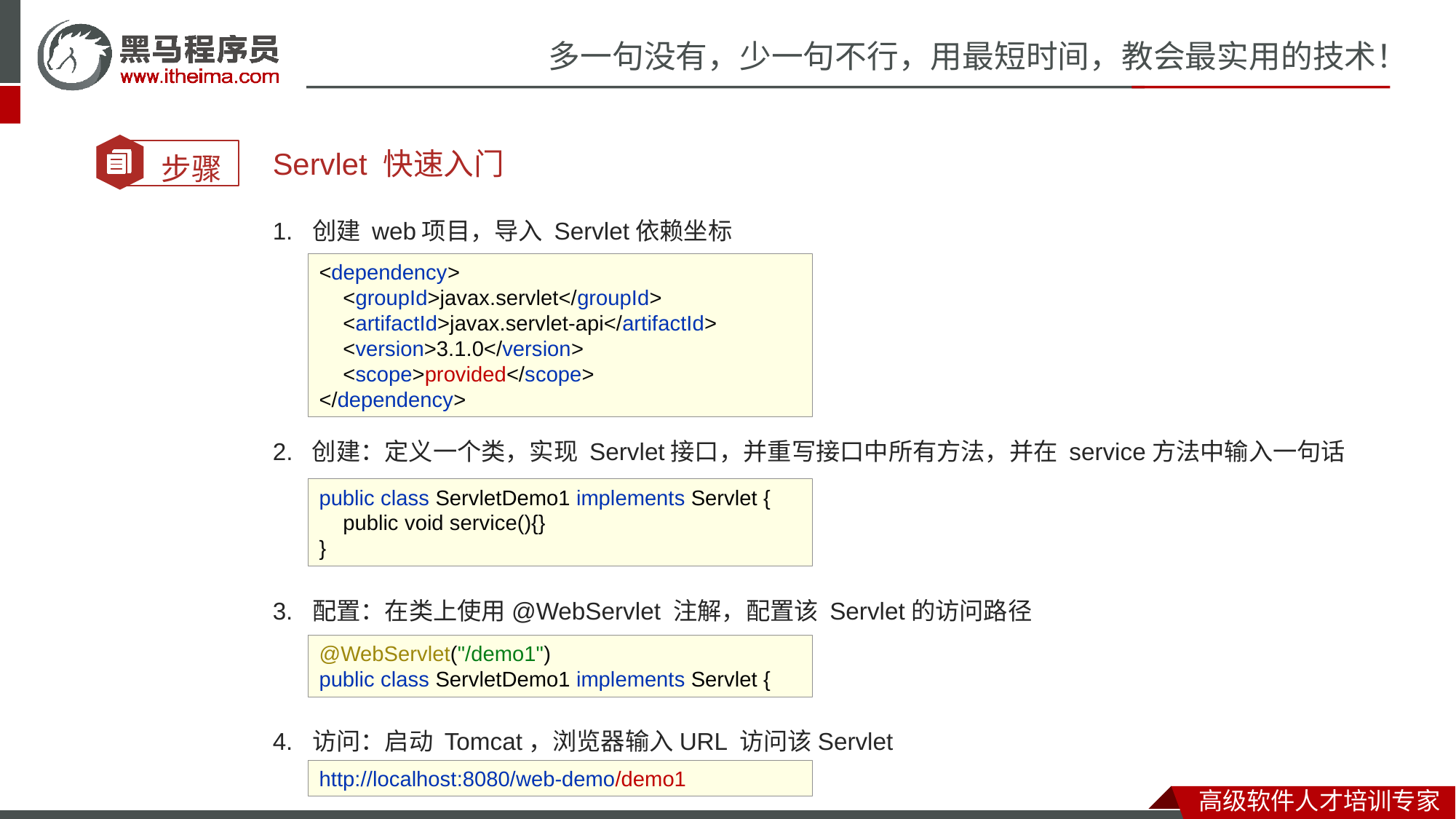

Servlet 快速入门
1.  创建 web项目，导入 Servlet依赖坐标
<dependency>
    <groupId>javax.servlet</groupId>
    <artifactId>javax.servlet-api</artifactId>
    <version>3.1.0</version>
    <scope>provided</scope>
</dependency>
2.  创建：定义一个类，实现 Servlet接口，并重写接口中所有方法，并在 service方法中输入一句话
public class ServletDemo1 implements Servlet {
    public void service(){}
}
3.  配置：在类上使用@WebServlet 注解，配置该 Servlet的访问路径
@WebServlet("/demo1")
public class ServletDemo1 implements Servlet {
4.  访问：启动 Tomcat，浏览器输入URL 访问该Servlet
http://localhost:8080/web-demo/demo1